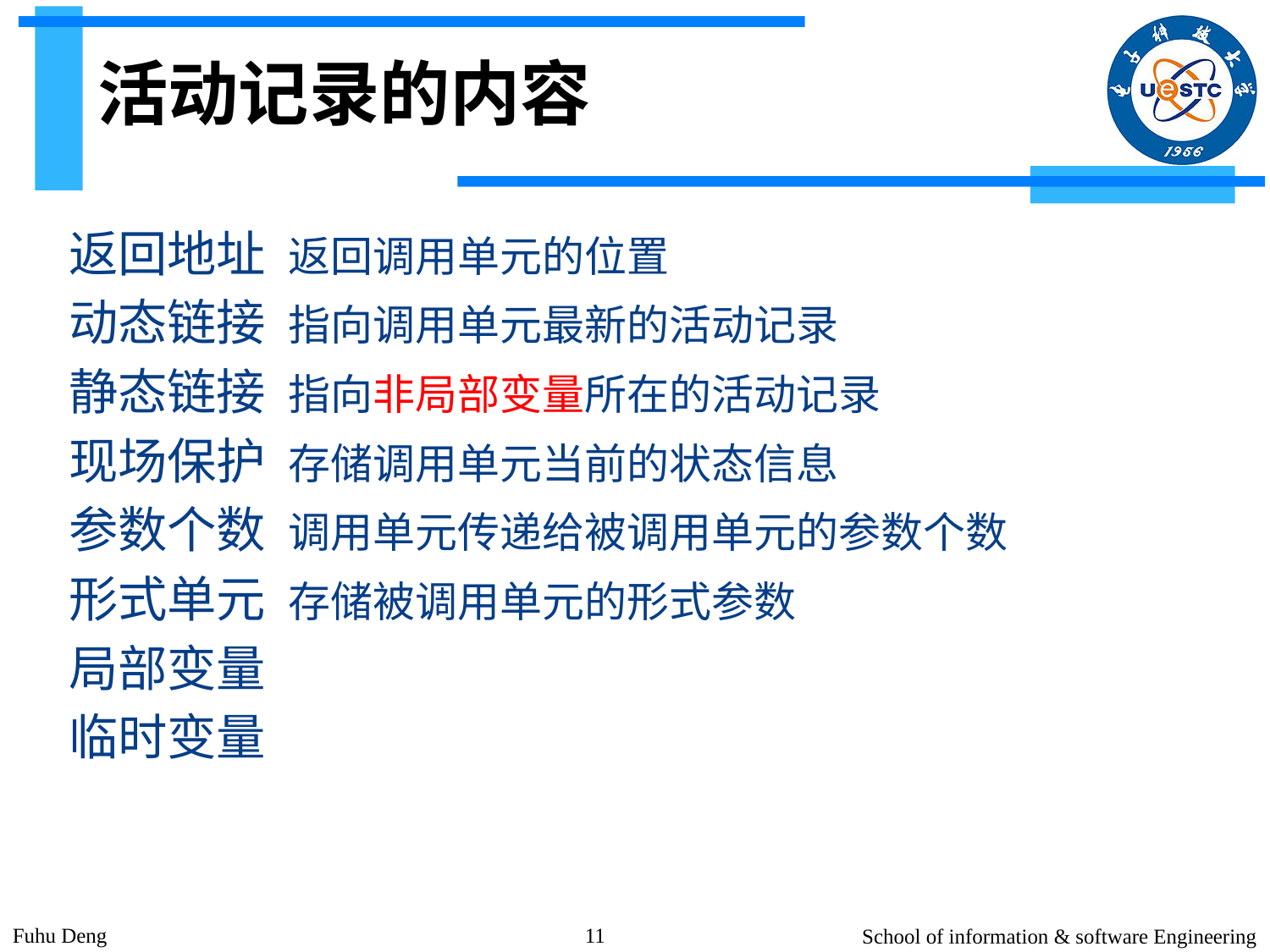

# 活动记录的内容
返回地址  返回调用单元的位置
动态链接  指向调用单元最新的活动记录
静态链接  指向非局部变量所在的活动记录
现场保护  存储调用单元当前的状态信息
参数个数  调用单元传递给被调用单元的参数个数
形式单元  存储被调用单元的形式参数
局部变量
临时变量
Fuhu Deng
11
School of information & software Engineering